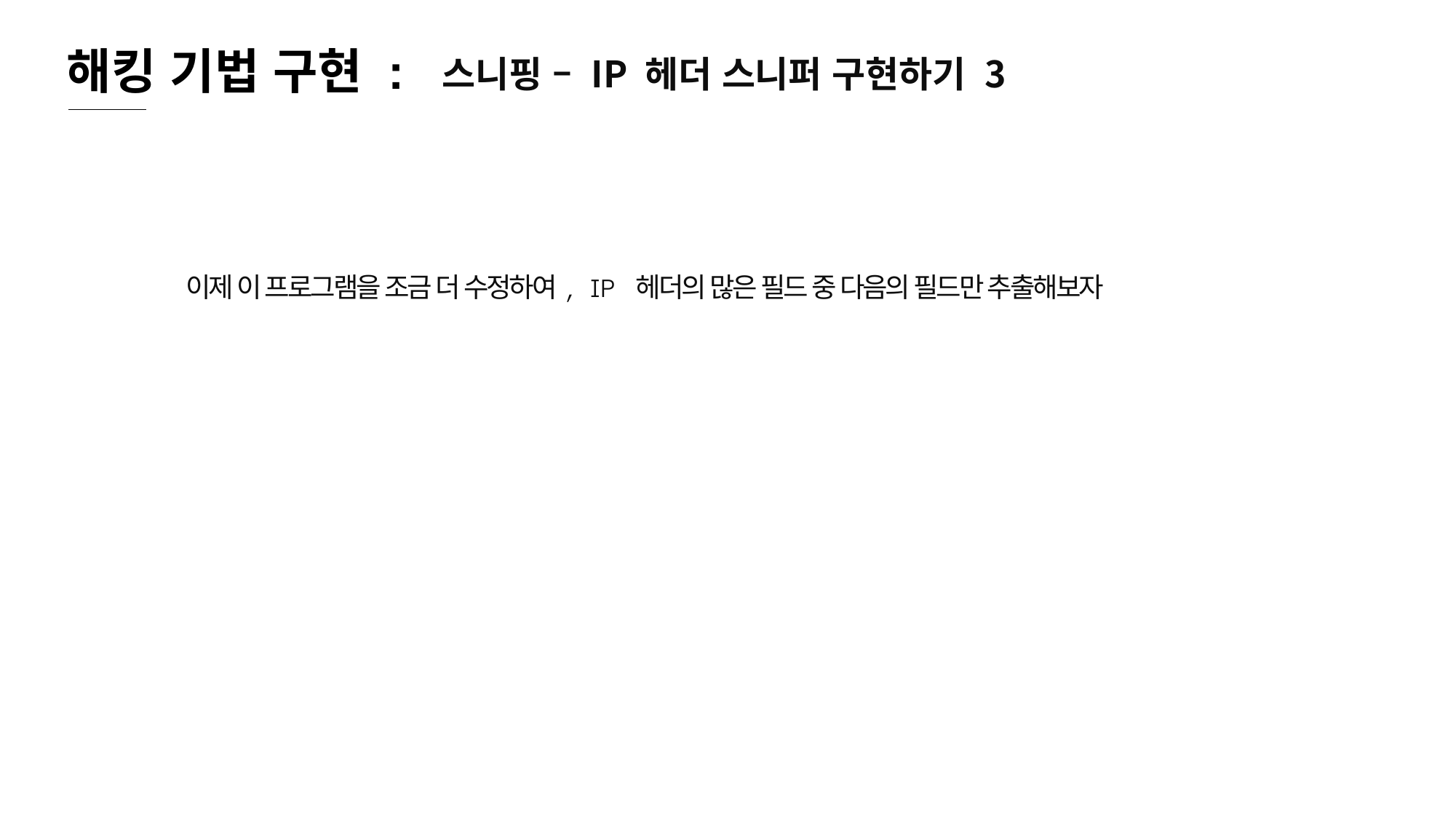

해킹 기법 구현 :
스니핑 – IP 헤더 스니퍼 구현하기 3
이제 이 프로그램을 조금 더 수정하여, IP 헤더의 많은 필드 중 다음의 필드만 추출해보자